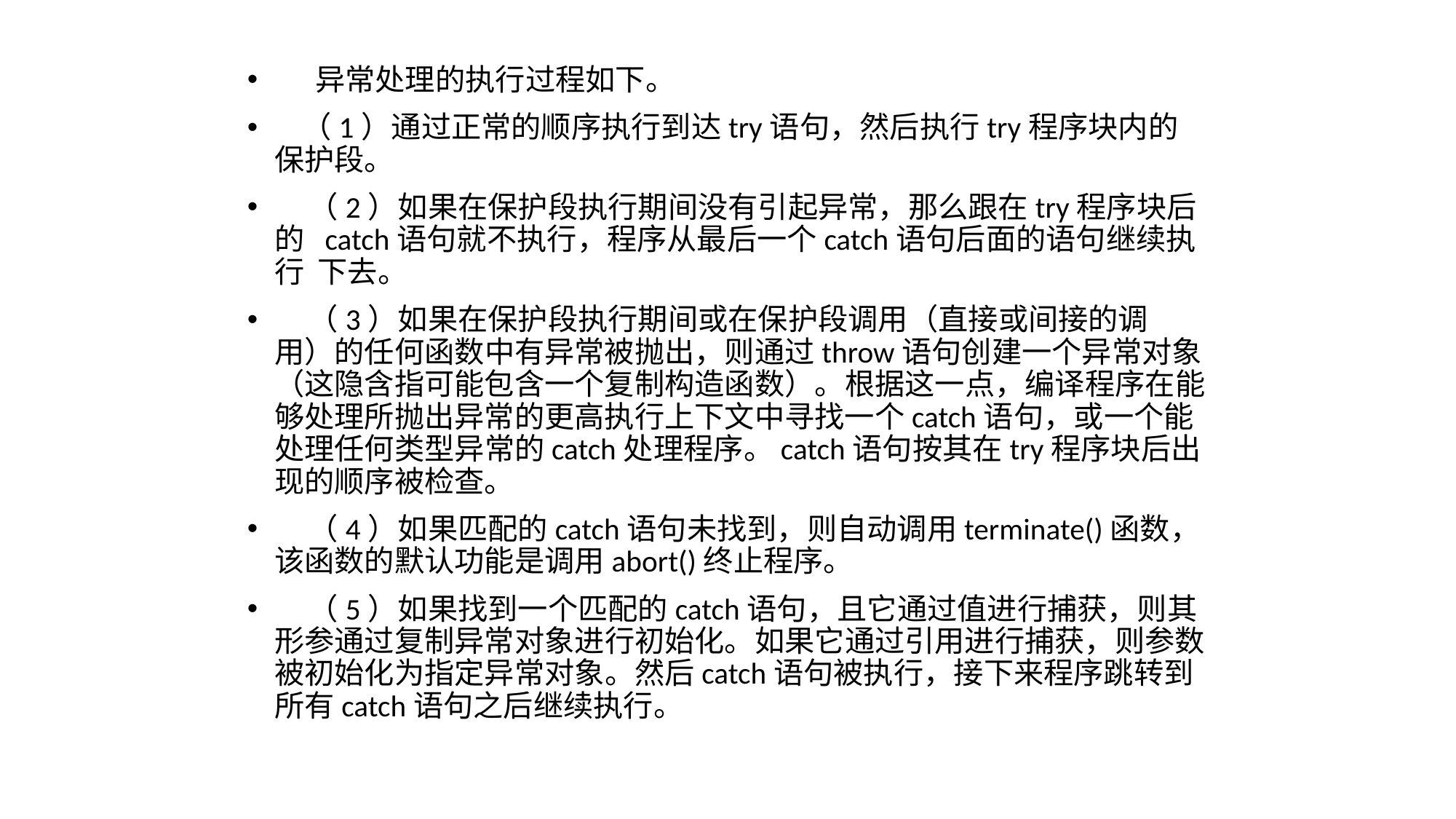

异常处理的执行过程如下。
   （1）通过正常的顺序执行到达try语句，然后执行try程序块内的保护段。
    （2）如果在保护段执行期间没有引起异常，那么跟在try程序块后的  catch语句就不执行，程序从最后一个catch语句后面的语句继续执行  下去。
    （3）如果在保护段执行期间或在保护段调用（直接或间接的调用）的任何函数中有异常被抛出，则通过throw语句创建一个异常对象（这隐含指可能包含一个复制构造函数）。根据这一点，编译程序在能够处理所抛出异常的更高执行上下文中寻找一个catch语句，或一个能处理任何类型异常的catch处理程序。catch语句按其在try程序块后出现的顺序被检查。
    （4）如果匹配的catch语句未找到，则自动调用terminate()函数，该函数的默认功能是调用abort()终止程序。
    （5）如果找到一个匹配的catch语句，且它通过值进行捕获，则其形参通过复制异常对象进行初始化。如果它通过引用进行捕获，则参数被初始化为指定异常对象。然后catch语句被执行，接下来程序跳转到所有catch语句之后继续执行。